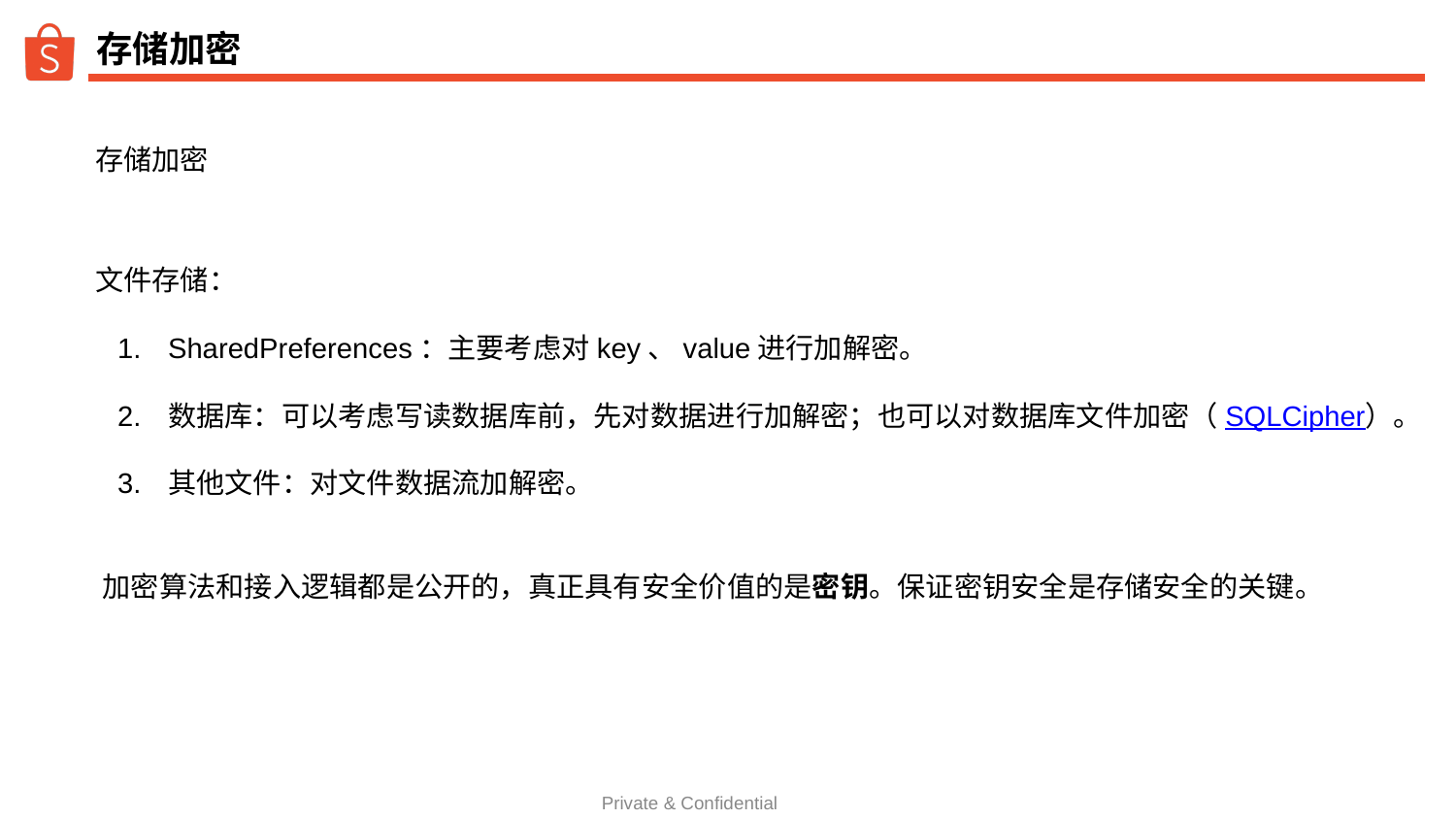

# 存储加密
存储加密
文件存储：

SharedPreferences：主要考虑对key、value进行加解密。

数据库：可以考虑写读数据库前，先对数据进行加解密；也可以对数据库文件加密（SQLCipher）。

其他文件：对文件数据流加解密。
加密算法和接入逻辑都是公开的，真正具有安全价值的是密钥。保证密钥安全是存储安全的关键。
Private & Confidential